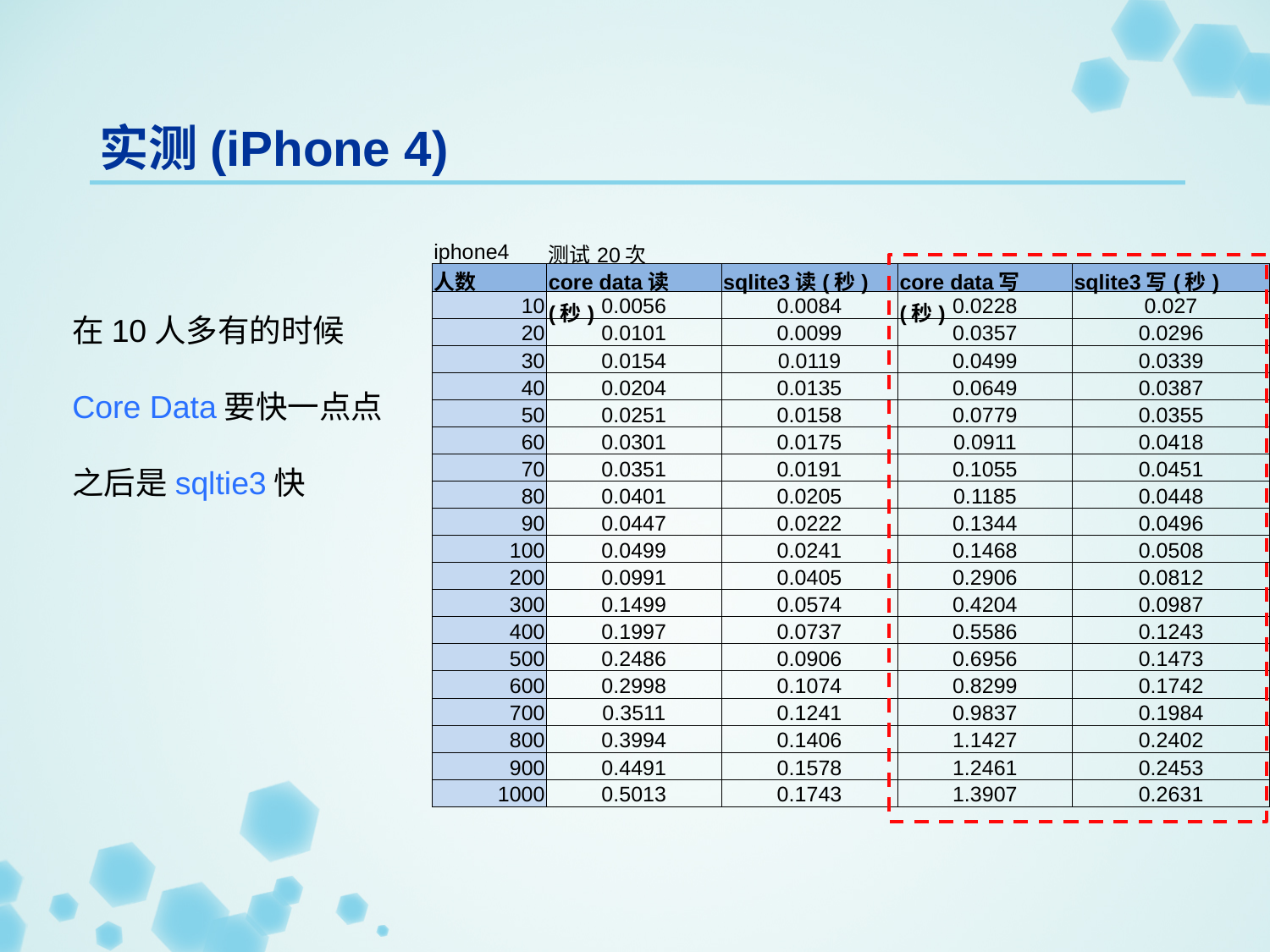

实测(iPhone 4)
| iphone4 | 测试20次 |  |  |  |
| --- | --- | --- | --- | --- |
| 人数 | core data读(秒) | sqlite3读(秒) | core data写(秒) | sqlite3写(秒) |
| 10 | 0.0056 | 0.0084 | 0.0228 | 0.027 |
| 20 | 0.0101 | 0.0099 | 0.0357 | 0.0296 |
| 30 | 0.0154 | 0.0119 | 0.0499 | 0.0339 |
| 40 | 0.0204 | 0.0135 | 0.0649 | 0.0387 |
| 50 | 0.0251 | 0.0158 | 0.0779 | 0.0355 |
| 60 | 0.0301 | 0.0175 | 0.0911 | 0.0418 |
| 70 | 0.0351 | 0.0191 | 0.1055 | 0.0451 |
| 80 | 0.0401 | 0.0205 | 0.1185 | 0.0448 |
| 90 | 0.0447 | 0.0222 | 0.1344 | 0.0496 |
| 100 | 0.0499 | 0.0241 | 0.1468 | 0.0508 |
| 200 | 0.0991 | 0.0405 | 0.2906 | 0.0812 |
| 300 | 0.1499 | 0.0574 | 0.4204 | 0.0987 |
| 400 | 0.1997 | 0.0737 | 0.5586 | 0.1243 |
| 500 | 0.2486 | 0.0906 | 0.6956 | 0.1473 |
| 600 | 0.2998 | 0.1074 | 0.8299 | 0.1742 |
| 700 | 0.3511 | 0.1241 | 0.9837 | 0.1984 |
| 800 | 0.3994 | 0.1406 | 1.1427 | 0.2402 |
| 900 | 0.4491 | 0.1578 | 1.2461 | 0.2453 |
| 1000 | 0.5013 | 0.1743 | 1.3907 | 0.2631 |

在10人多有的时候

Core Data要快一点点

之后是sqltie3快